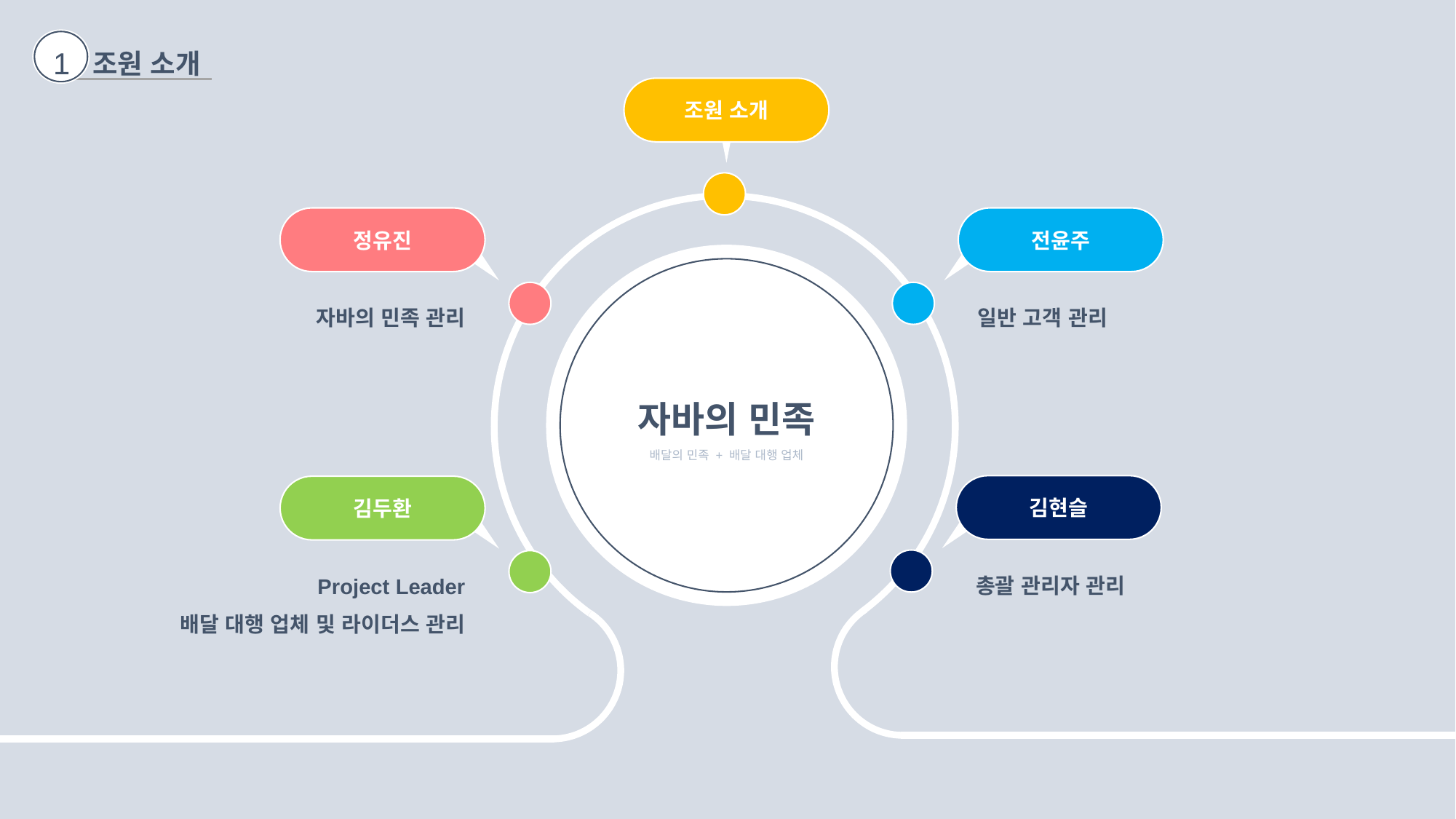

1
조원 소개

조원 소개

정유진

전윤주

자바의 민족 관리
일반 고객 관리
자바의 민족
배달의 민족 + 배달 대행 업체
김현슬

김두환

총괄 관리자 관리
Project Leader
배달 대행 업체 및 라이더스 관리